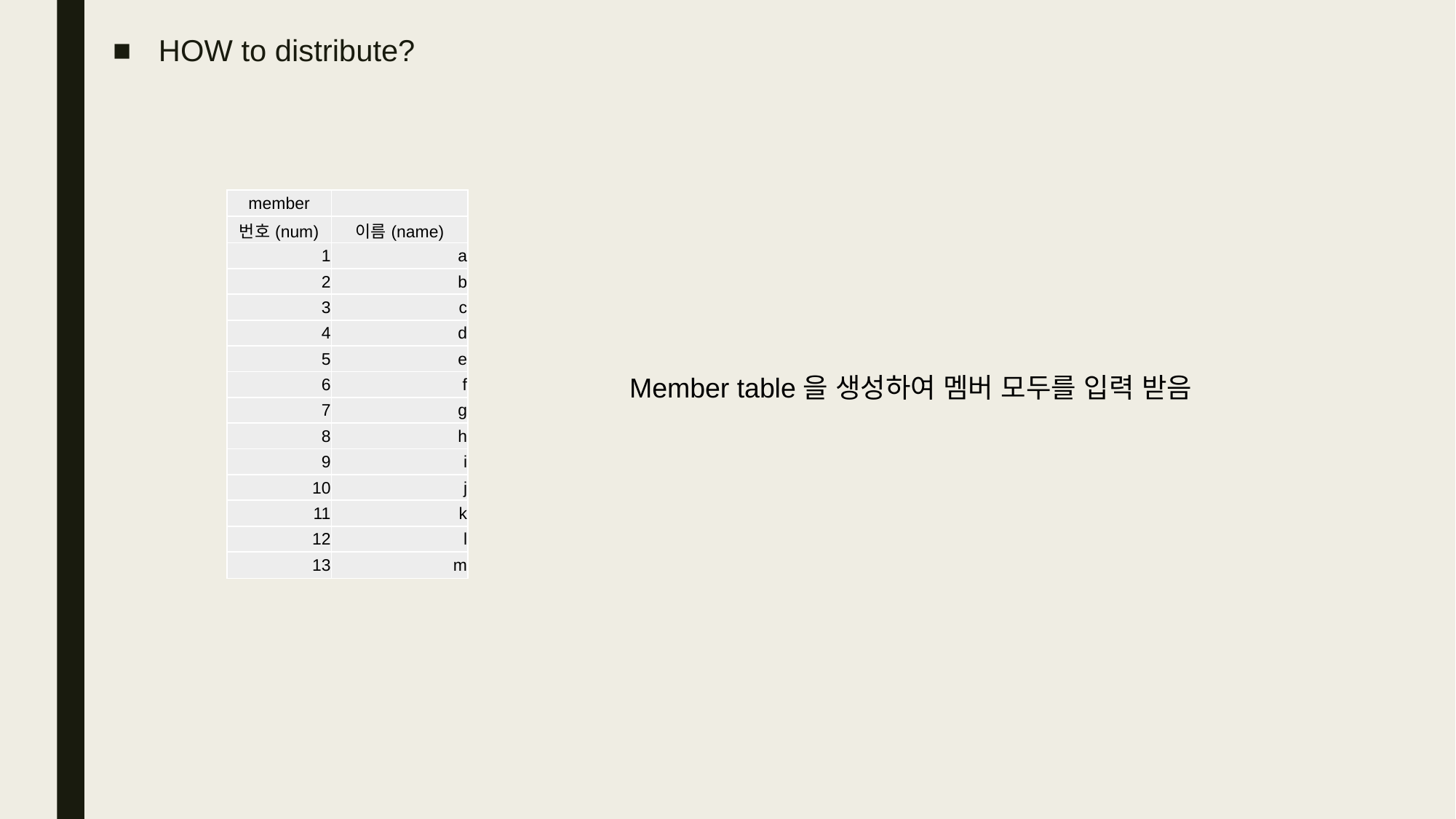

HOW to distribute?
| member |  |
| --- | --- |
| 번호(num) | 이름(name) |
| 1 | a |
| 2 | b |
| 3 | c |
| 4 | d |
| 5 | e |
| 6 | f |
| 7 | g |
| 8 | h |
| 9 | i |
| 10 | j |
| 11 | k |
| 12 | l |
| 13 | m |
Member table을 생성하여 멤버 모두를 입력 받음